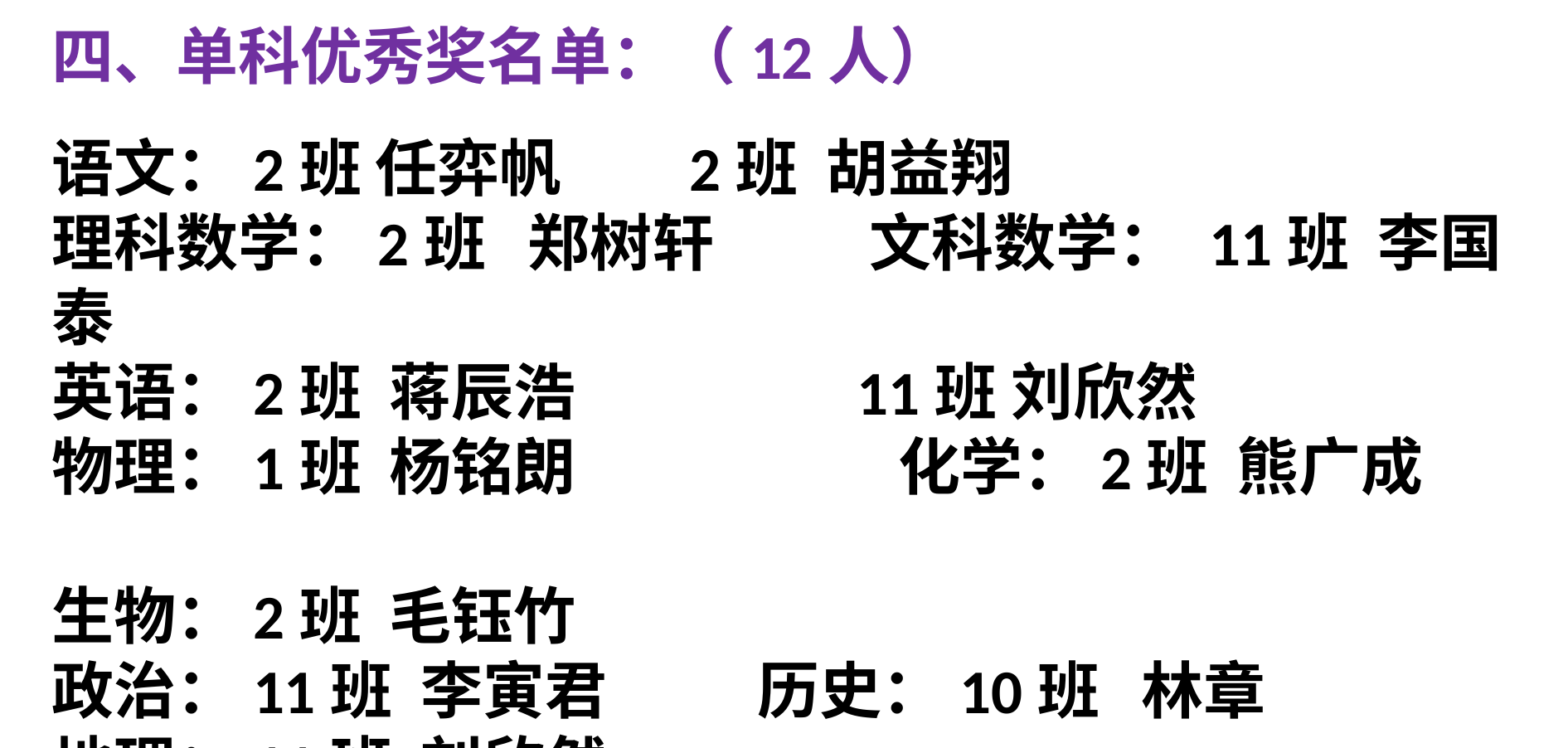

四、单科优秀奖名单：（12人）

语文：2班 任弈帆        2班  胡益翔
理科数学：2班   郑树轩           文科数学： 11班  李国泰
英语：2班  蒋辰浩	            11班 刘欣然
物理：1班  杨铭朗	                化学：2班  熊广成
生物：2班  毛钰竹
政治：11班  李寅君	      历史：10班   林章
地理：11班  刘欣然